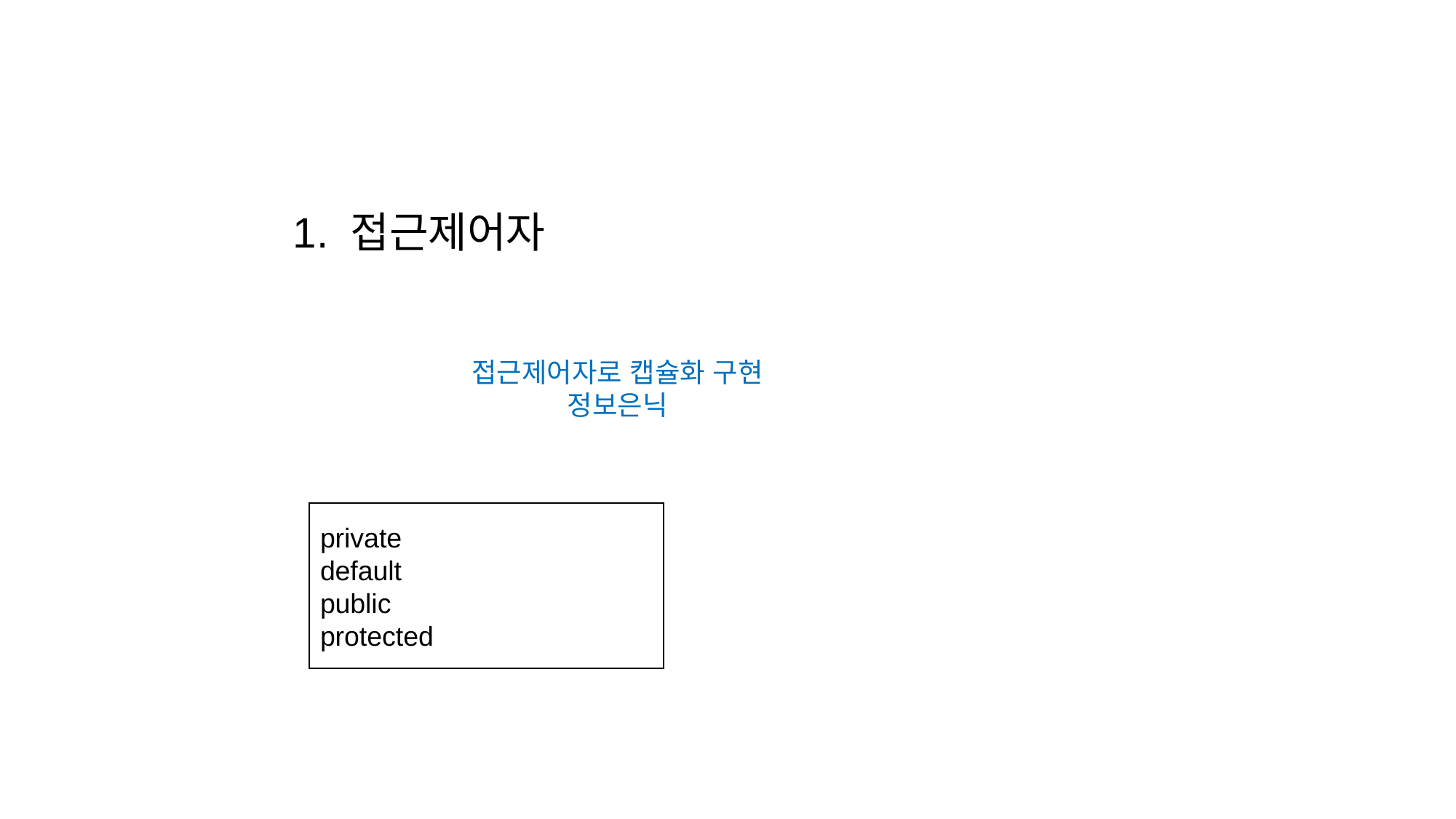

1. 접근제어자
접근제어자로 캡슐화 구현
정보은닉
private
default
public
protected